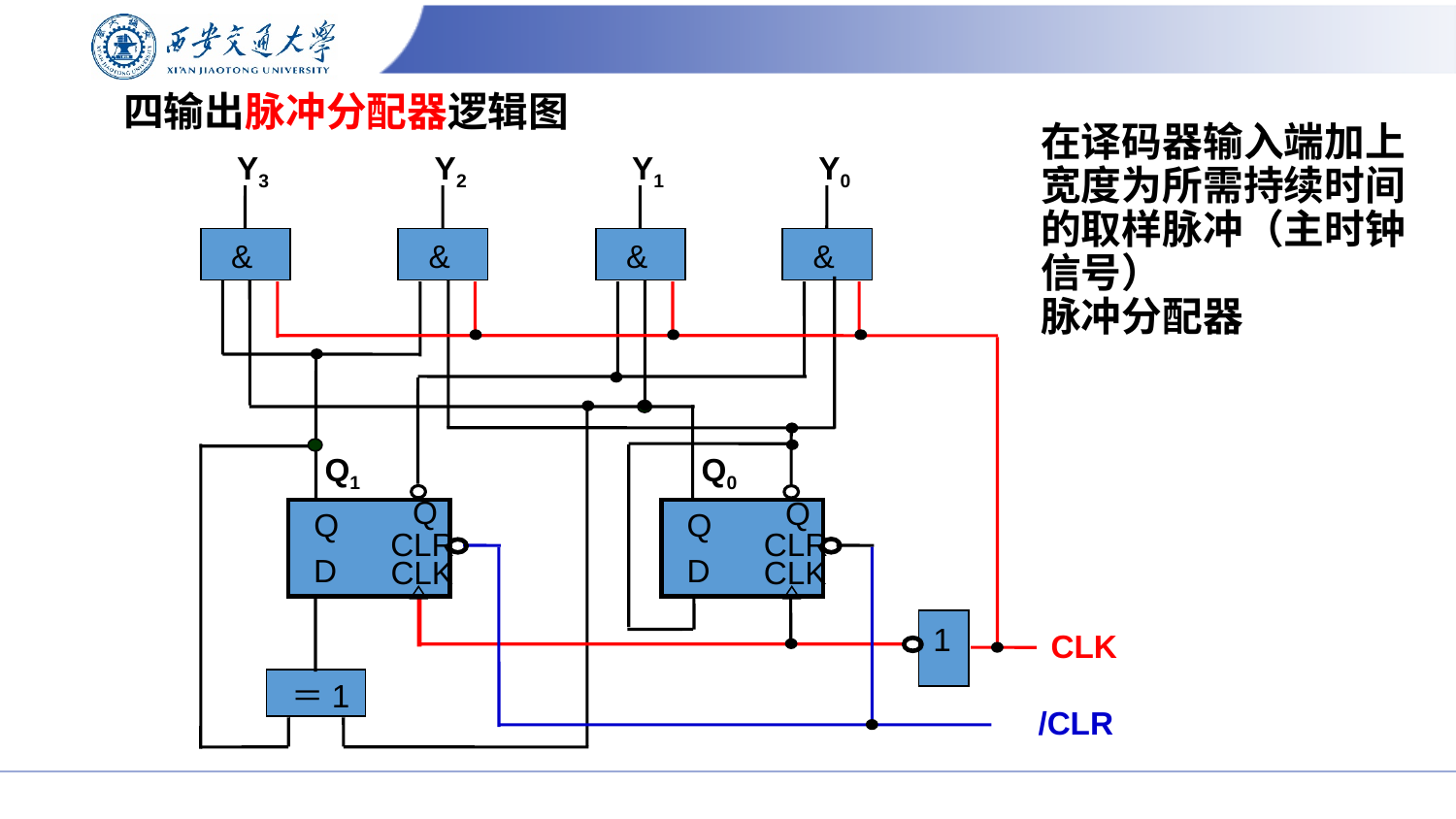

# 四输出脉冲分配器逻辑图
在译码器输入端加上宽度为所需持续时间的取样脉冲（主时钟信号）
脉冲分配器
Y3
Y2
Y1
Y0

&

&

&

&

Q1
Q0

Q
Q
Q
Q
CLR
CLR
D
D
CLK
CLK

1

CLK

＝1

/CLR